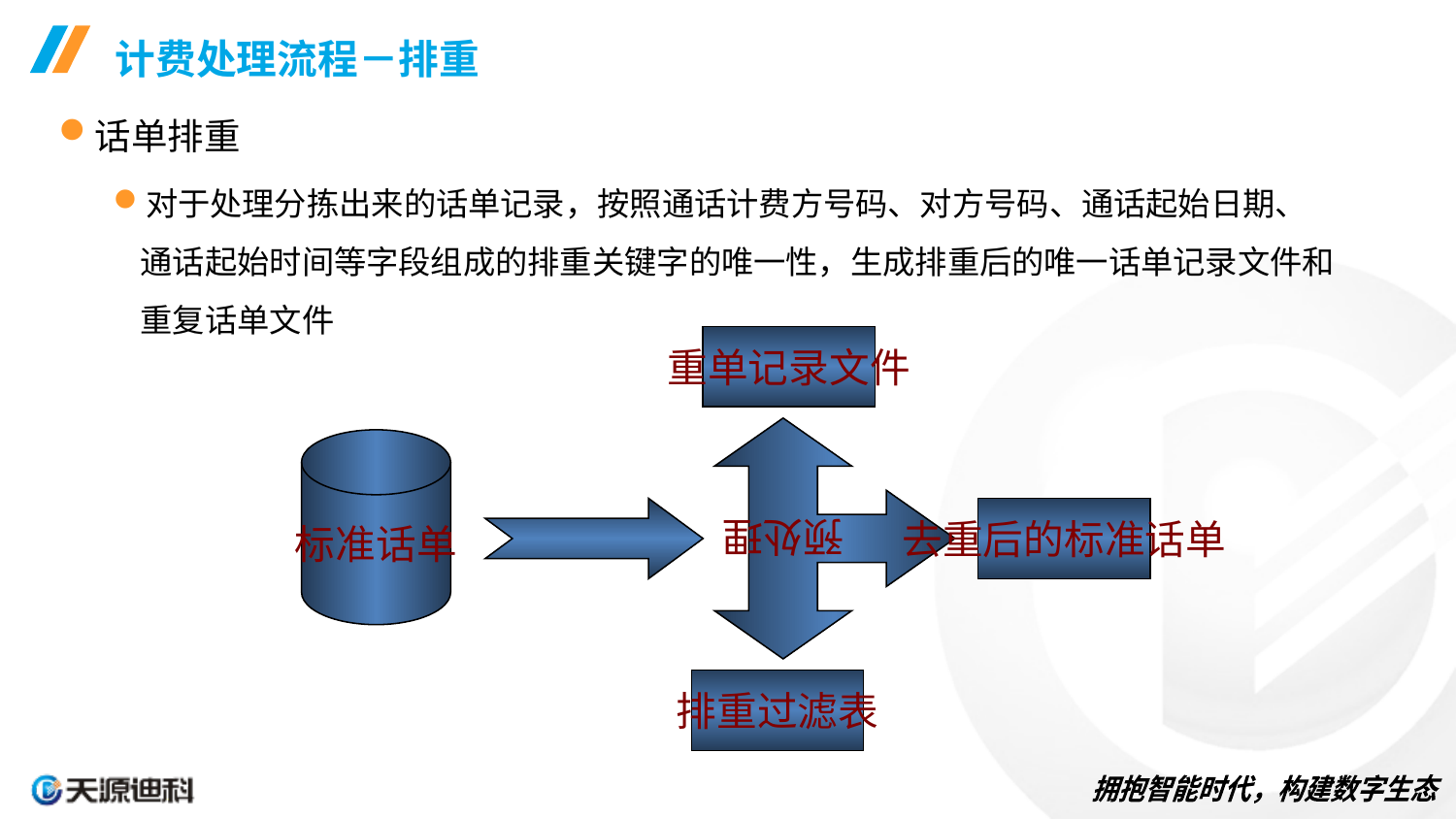

# 计费处理流程－排重
话单排重
对于处理分拣出来的话单记录，按照通话计费方号码、对方号码、通话起始日期、通话起始时间等字段组成的排重关键字的唯一性，生成排重后的唯一话单记录文件和重复话单文件
重单记录文件
预处理
标准话单

去重后的标准话单
排重过滤表
13